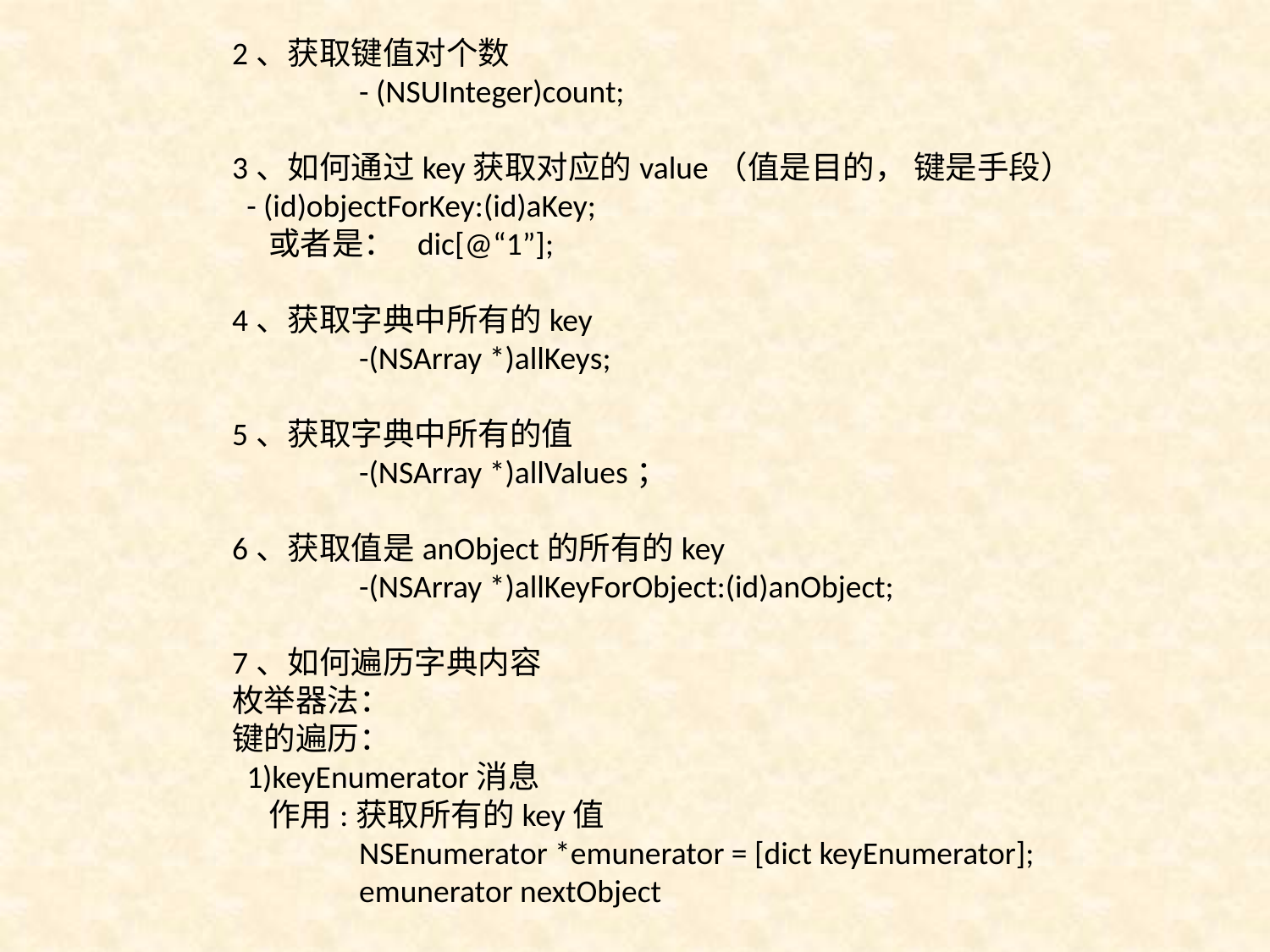

2、获取键值对个数
		- (NSUInteger)count;

	3、如何通过key获取对应的value（值是目的， 键是手段）
	  - (id)objectForKey:(id)aKey;
	    或者是：  dic[@“1”];

	4、获取字典中所有的key
		-(NSArray *)allKeys;

 	5、获取字典中所有的值
		-(NSArray *)allValues；

	6、获取值是anObject的所有的key
		-(NSArray *)allKeyForObject:(id)anObject;

	7、如何遍历字典内容
	枚举器法：
	键的遍历：
	  1)keyEnumerator消息
	    作用:获取所有的key值
		NSEnumerator *emunerator = [dict keyEnumerator];
		emunerator nextObject